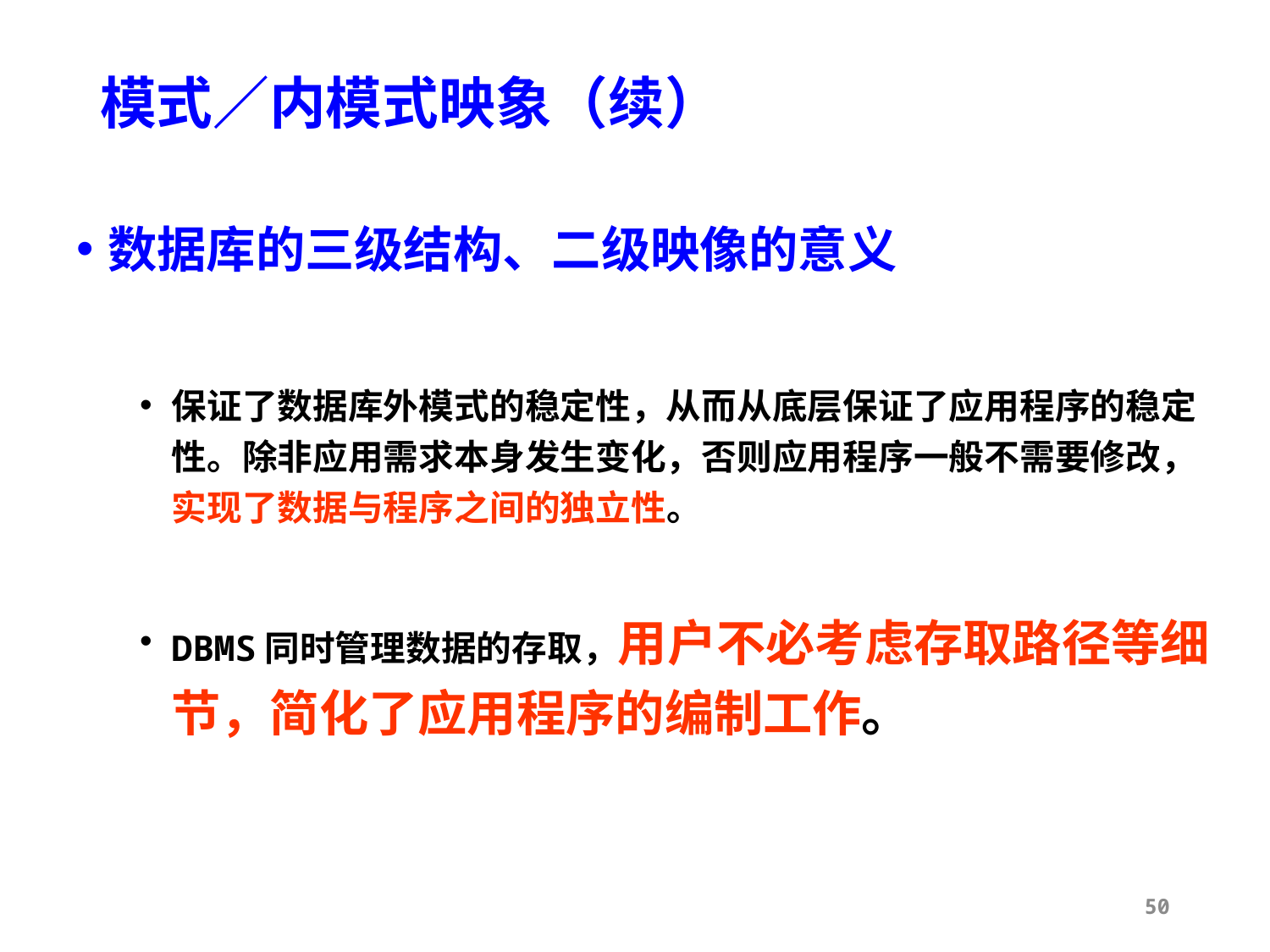

# 模式／内模式映象（续）
数据库的三级结构、二级映像的意义

保证了数据库外模式的稳定性，从而从底层保证了应用程序的稳定性。除非应用需求本身发生变化，否则应用程序一般不需要修改，实现了数据与程序之间的独立性。

DBMS同时管理数据的存取，用户不必考虑存取路径等细节，简化了应用程序的编制工作。
50